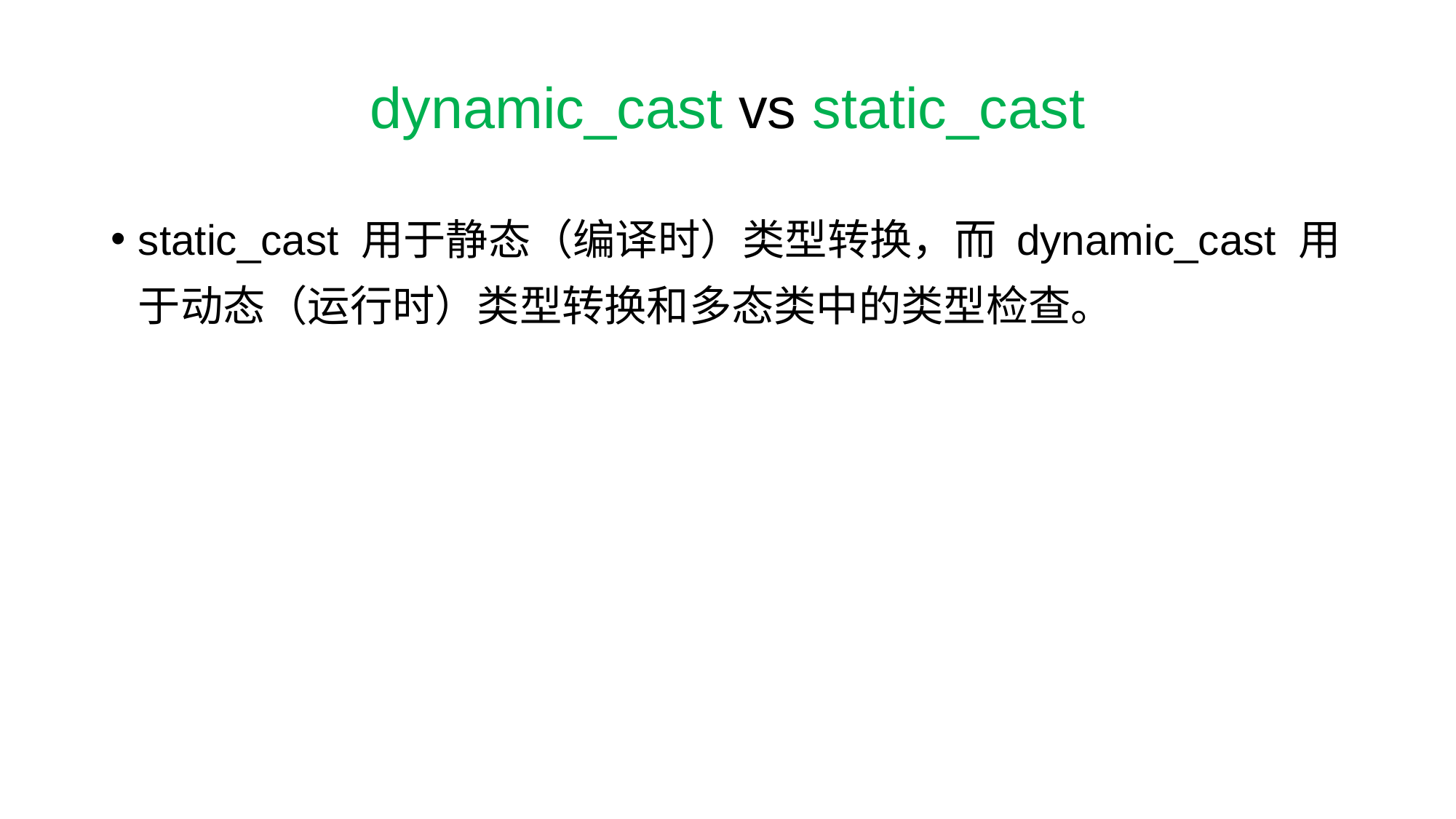

# dynamic_cast vs static_cast
static_cast 用于静态（编译时）类型转换，而 dynamic_cast 用于动态（运行时）类型转换和多态类中的类型检查。